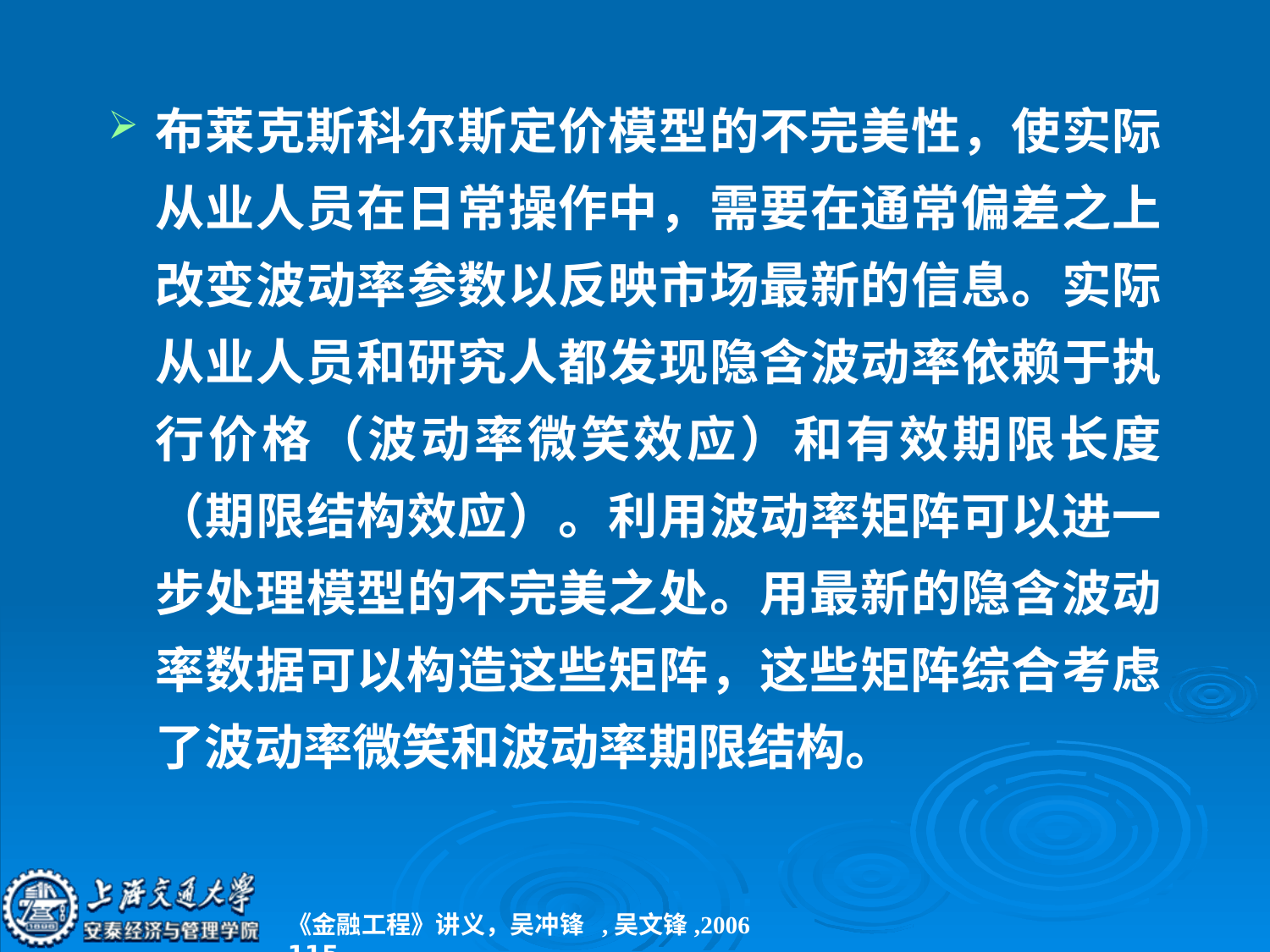

布莱克斯科尔斯定价模型的不完美性，使实际从业人员在日常操作中，需要在通常偏差之上改变波动率参数以反映市场最新的信息。实际从业人员和研究人都发现隐含波动率依赖于执行价格（波动率微笑效应）和有效期限长度（期限结构效应）。利用波动率矩阵可以进一步处理模型的不完美之处。用最新的隐含波动率数据可以构造这些矩阵，这些矩阵综合考虑了波动率微笑和波动率期限结构。